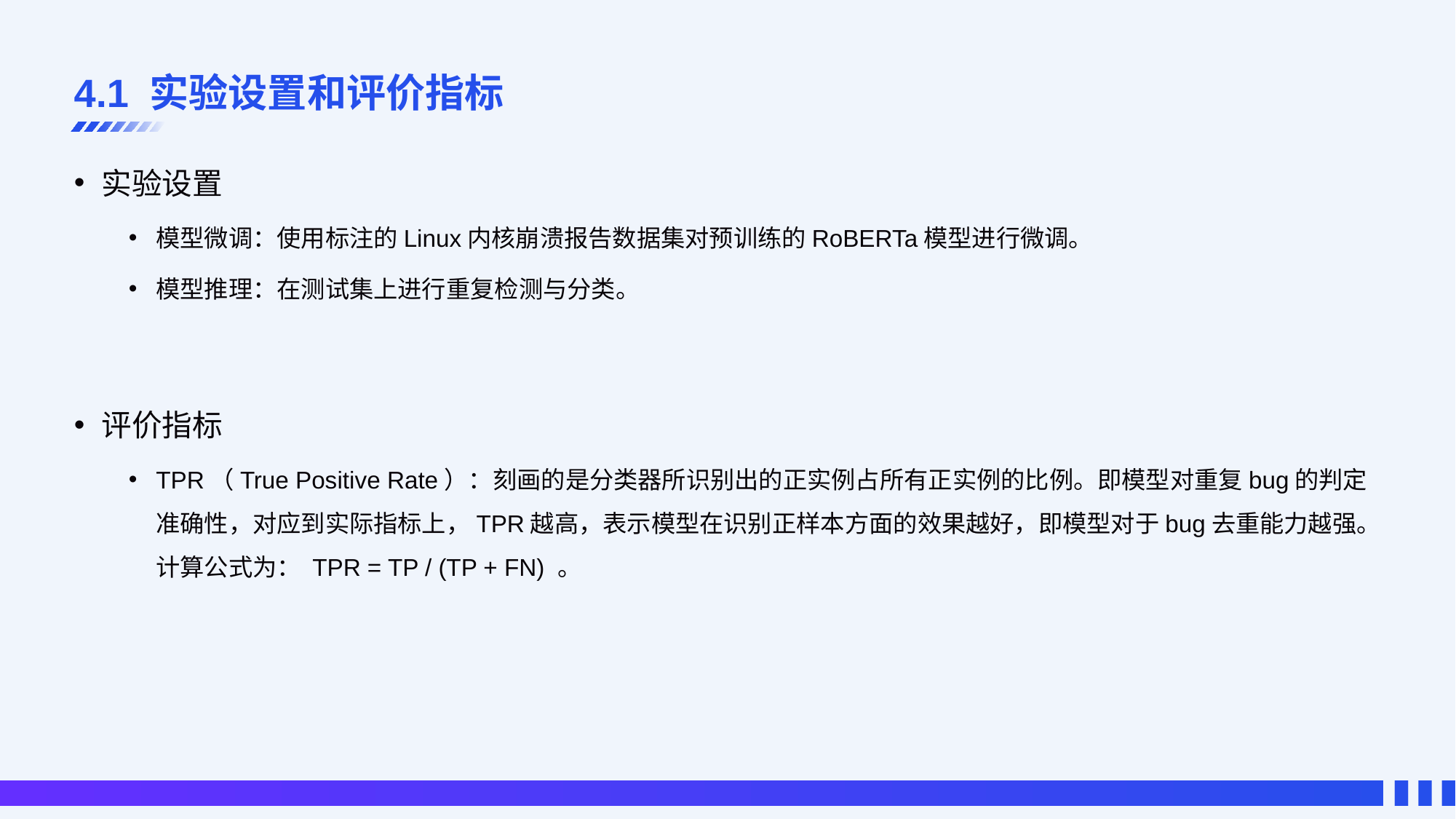

# 4.1 实验设置和评价指标
实验设置
模型微调：使用标注的Linux内核崩溃报告数据集对预训练的RoBERTa模型进行微调。
模型推理：在测试集上进行重复检测与分类。

评价指标
TPR（True Positive Rate）：刻画的是分类器所识别出的正实例占所有正实例的比例。即模型对重复bug的判定准确性，对应到实际指标上，TPR越高，表示模型在识别正样本方面的效果越好，即模型对于bug去重能力越强。计算公式为： TPR = TP / (TP + FN) 。